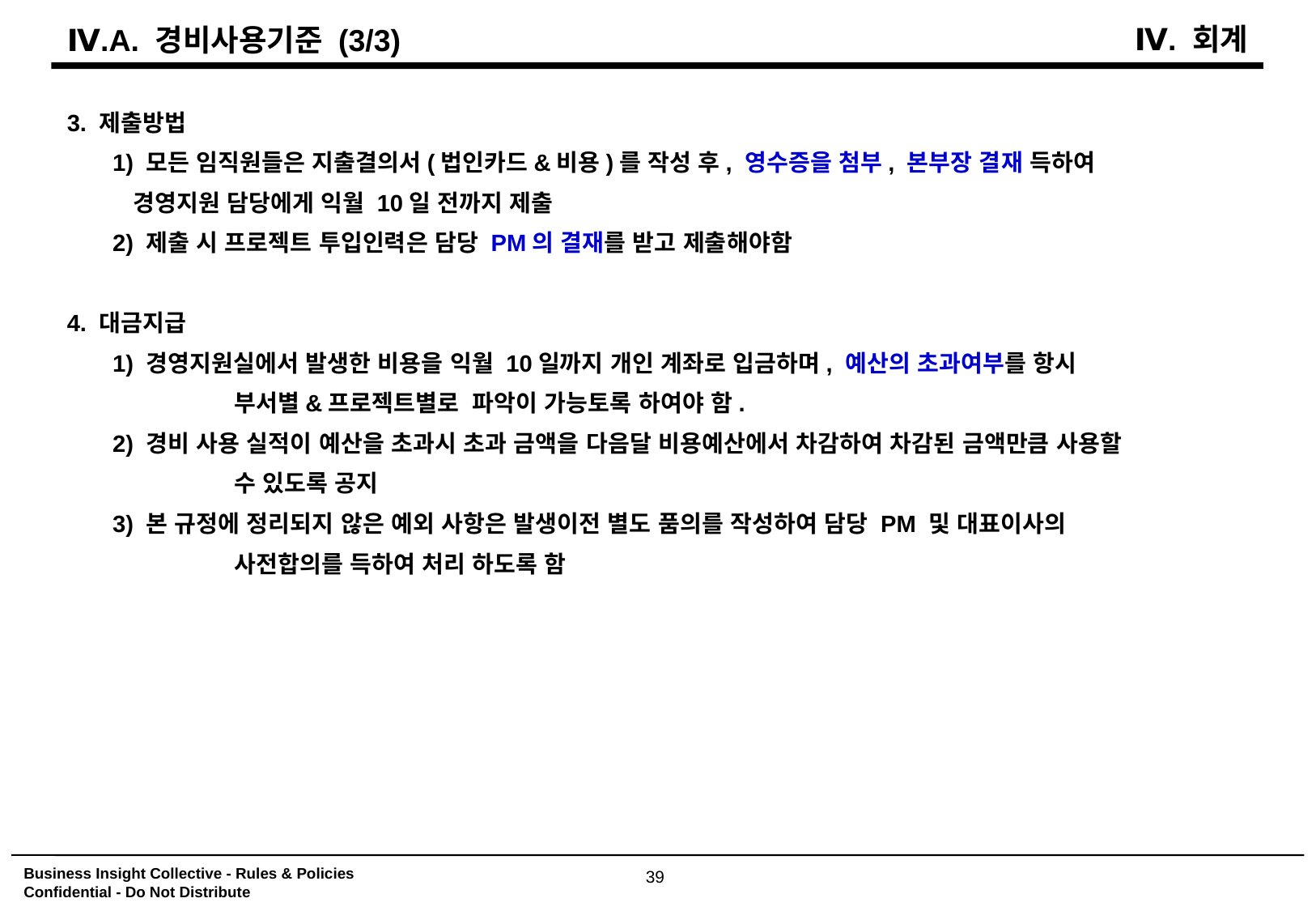

Ⅳ. 회계
Ⅳ.A. 경비사용기준 (3/3)
3. 제출방법
	1) 모든 임직원들은 지출결의서(법인카드&비용)를 작성 후, 영수증을 첨부, 본부장 결재 득하여
         경영지원 담당에게 익월 10일 전까지 제출
	2) 제출 시 프로젝트 투입인력은 담당 PM의 결재를 받고 제출해야함

4. 대금지급
	1) 경영지원실에서 발생한 비용을 익월 10일까지 개인 계좌로 입금하며, 예산의 초과여부를 항시
		부서별&프로젝트별로  파악이 가능토록 하여야 함.
	2) 경비 사용 실적이 예산을 초과시 초과 금액을 다음달 비용예산에서 차감하여 차감된 금액만큼 사용할
		수 있도록 공지
	3) 본 규정에 정리되지 않은 예외 사항은 발생이전 별도 품의를 작성하여 담당 PM 및 대표이사의
		사전합의를 득하여 처리 하도록 함